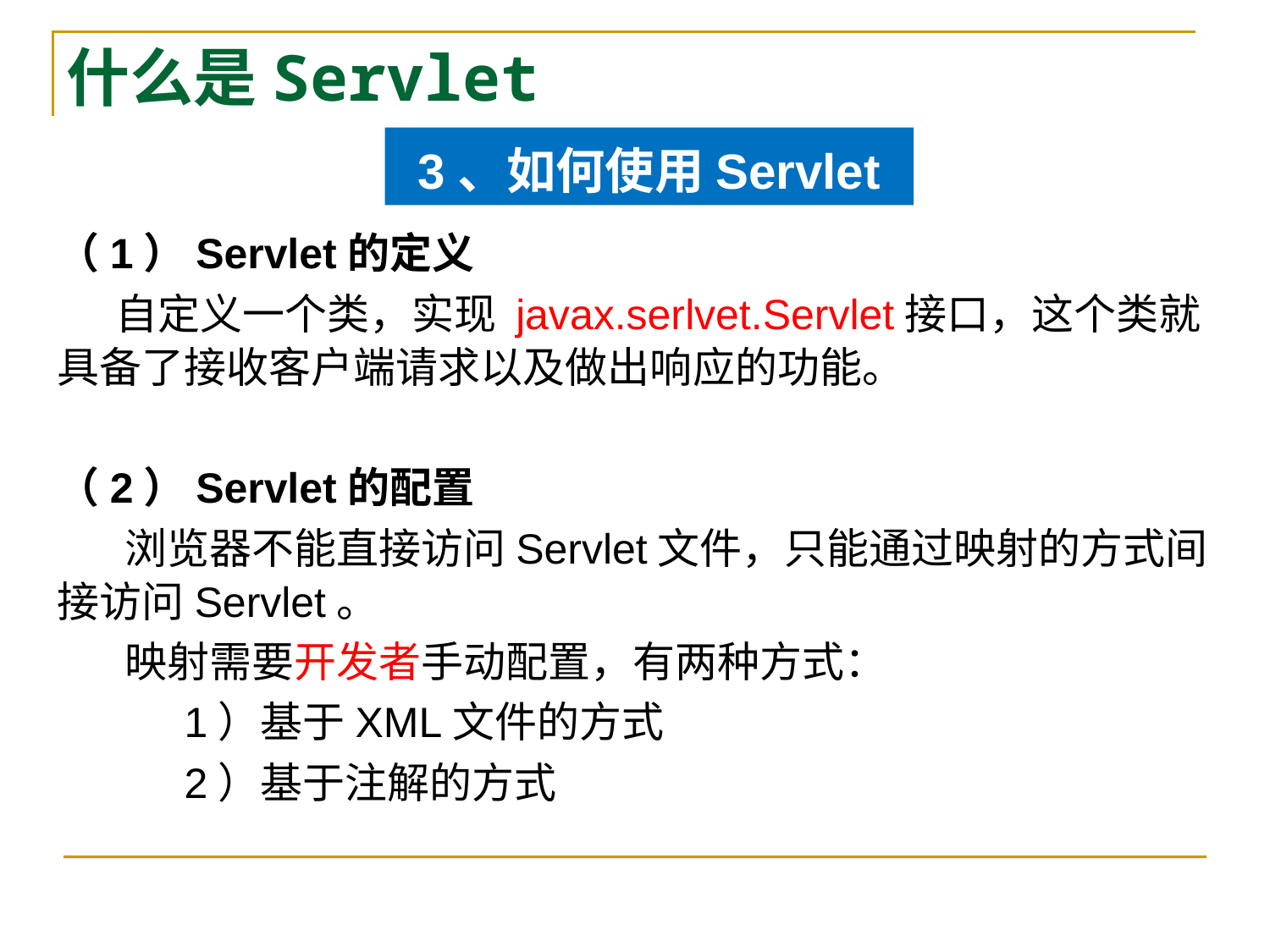

# 什么是Servlet
3、如何使用Servlet
（1）Servlet的定义
     自定义一个类，实现 javax.serlvet.Servlet接口，这个类就具备了接收客户端请求以及做出响应的功能。

（2）Servlet的配置
      浏览器不能直接访问Servlet文件，只能通过映射的方式间接访问Servlet。
      映射需要开发者手动配置，有两种方式：
	1）基于XML文件的方式
	2）基于注解的方式